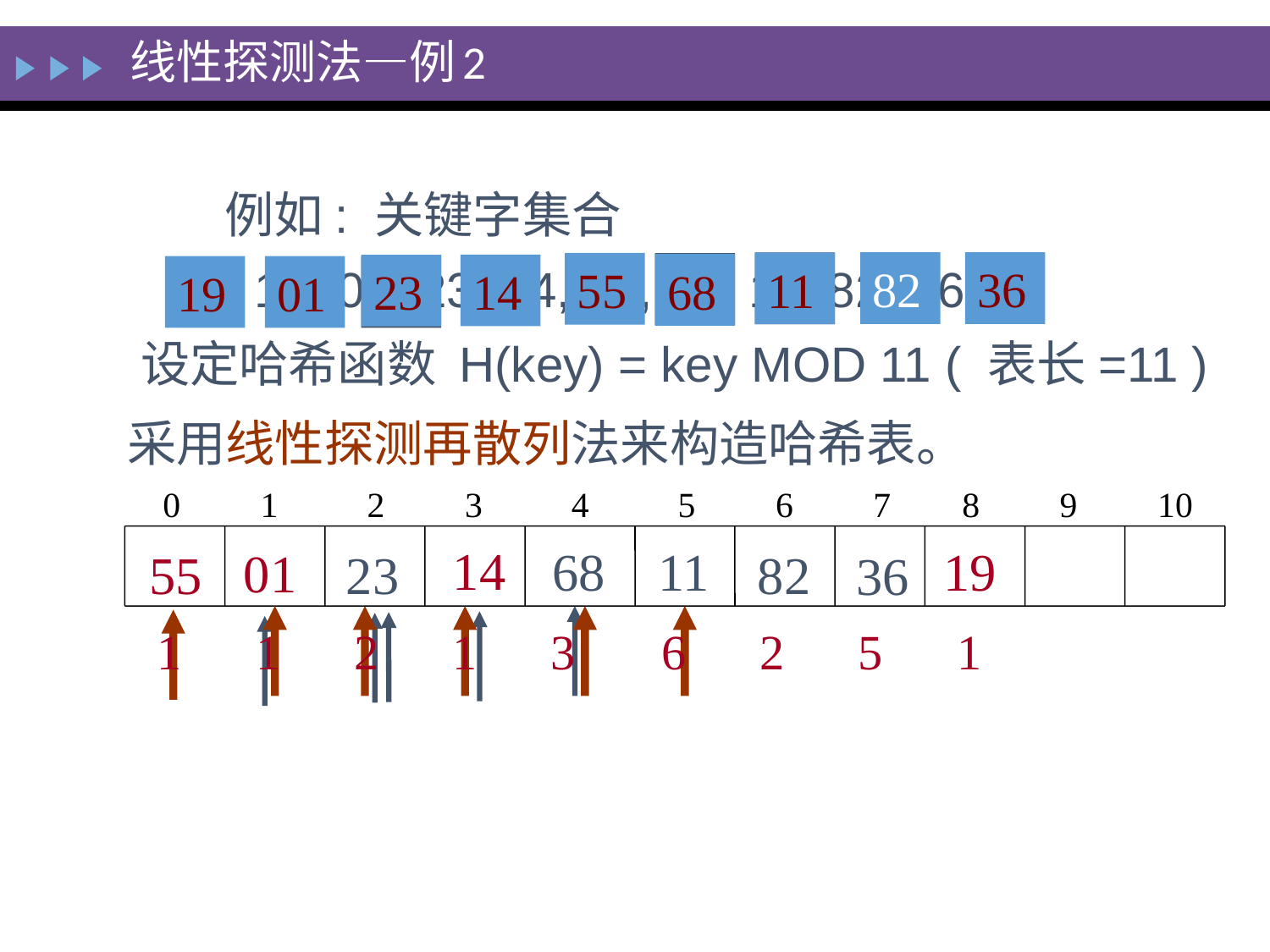

# 线性探测法—例2
例如: 关键字集合
{ 19, 01, 23, 14, 55, 68, 11, 82, 36 }
82
36
11
11
55
68
68
14
23
19
01
23
设定哈希函数 H(key) = key MOD 11 ( 表长=11 )
采用线性探测再散列法来构造哈希表。
    0         1          2         3          4          5         6         7        8         9         10

14
19
68
11
01
82
55
23
36

1      1      2      1      3       6      2      5      1